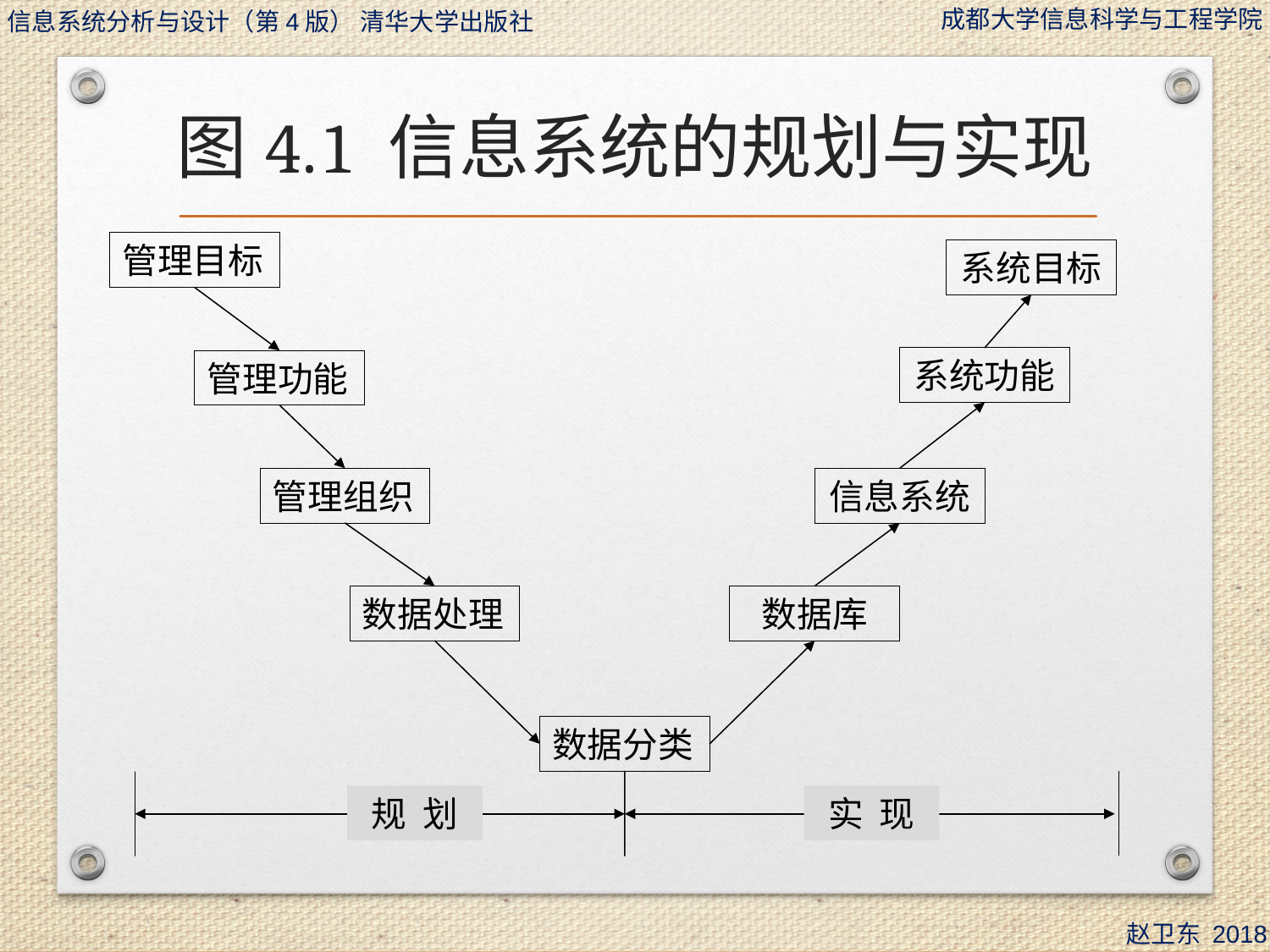

# 图4.1 信息系统的规划与实现
管理目标
系统目标
系统功能
管理功能
管理组织
信息系统
数据处理
数据库
数据分类
规  划
实  现